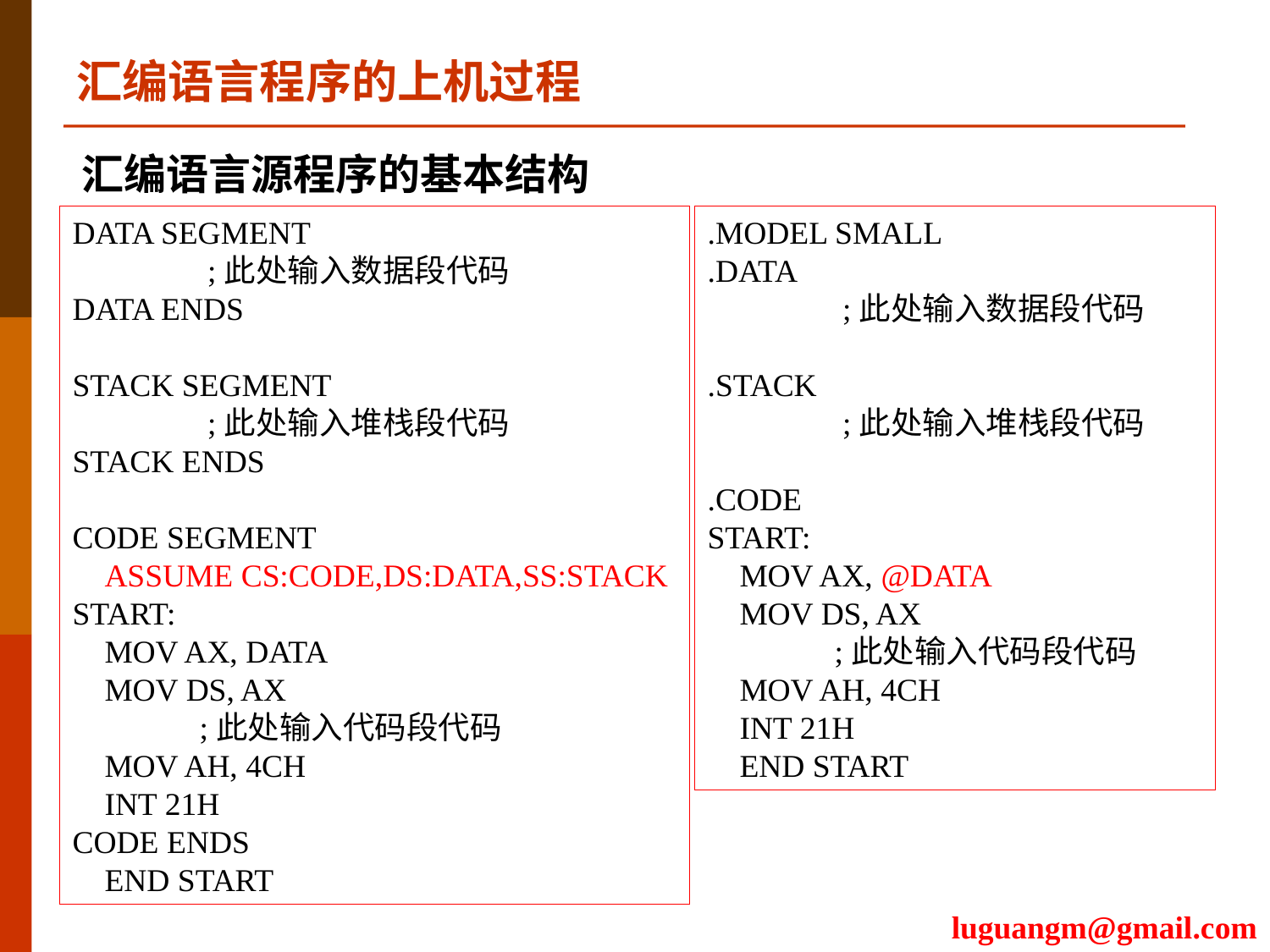

# 汇编语言程序的上机过程
汇编语言源程序的基本结构
DATA SEGMENT
   	 ;此处输入数据段代码
DATA ENDS

STACK SEGMENT
   	 ;此处输入堆栈段代码
STACK ENDS

CODE SEGMENT
    ASSUME CS:CODE,DS:DATA,SS:STACK
START:
    MOV AX, DATA
    MOV DS, AX
    	;此处输入代码段代码
    MOV AH, 4CH
    INT 21H
CODE ENDS
    END START
.MODEL SMALL
.DATA
   	 ;此处输入数据段代码

.STACK
   	 ;此处输入堆栈段代码

.CODE
START:
    MOV AX, @DATA
    MOV DS, AX
    	;此处输入代码段代码
    MOV AH, 4CH
    INT 21H
    END START